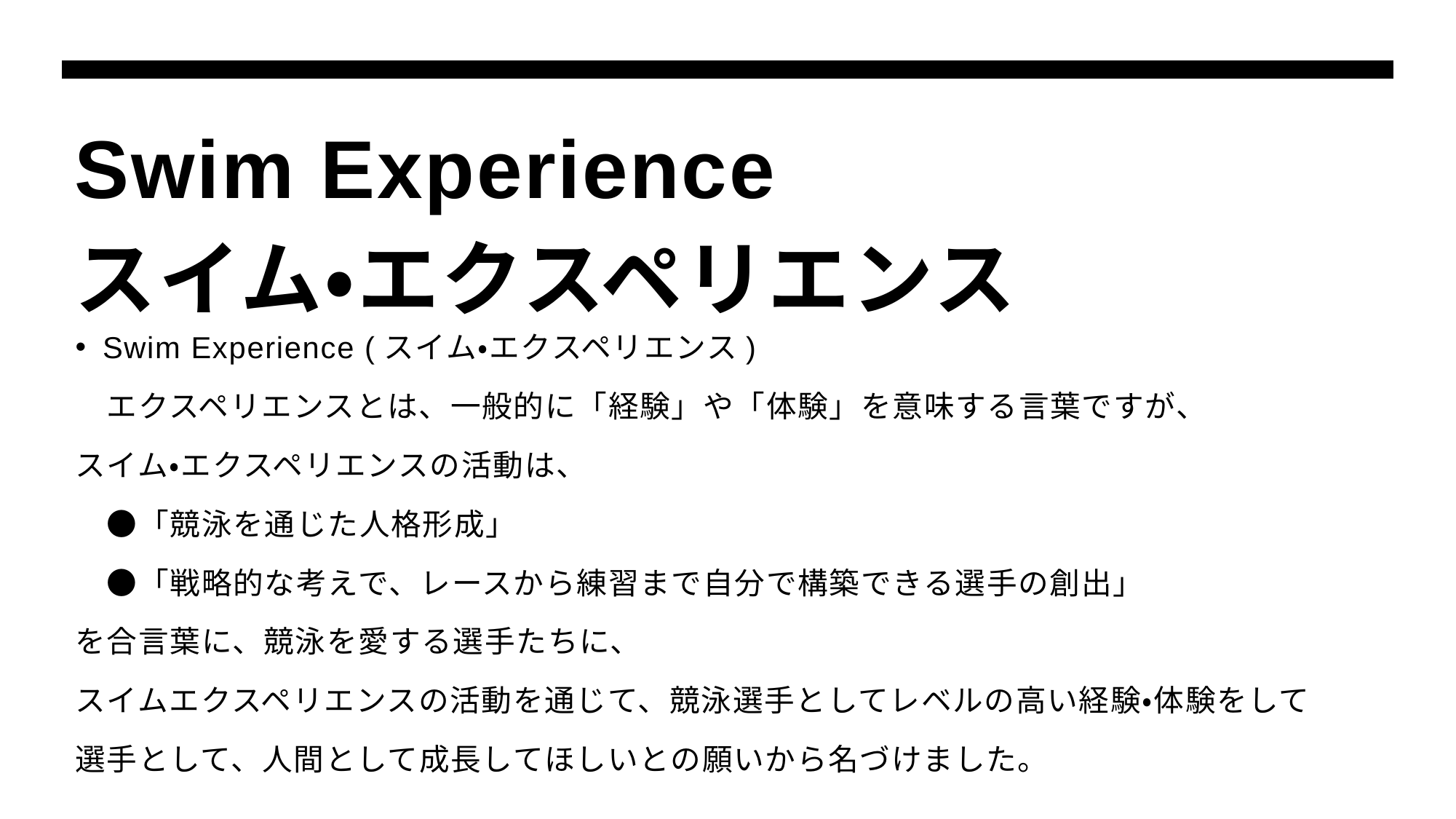

# Swim Experience スイム・エクスペリエンス
Swim Experience (スイム・エクスペリエンス)
　エクスペリエンスとは、一般的に「経験」や「体験」を意味する言葉ですが、
スイム・エクスペリエンスの活動は、
　●「競泳を通じた人格形成」
　●「戦略的な考えで、レースから練習まで自分で構築できる選手の創出」
を合言葉に、競泳を愛する選手たちに、
スイムエクスペリエンスの活動を通じて、競泳選手としてレベルの高い経験・体験をして
選手として、人間として成長してほしいとの願いから名づけました。